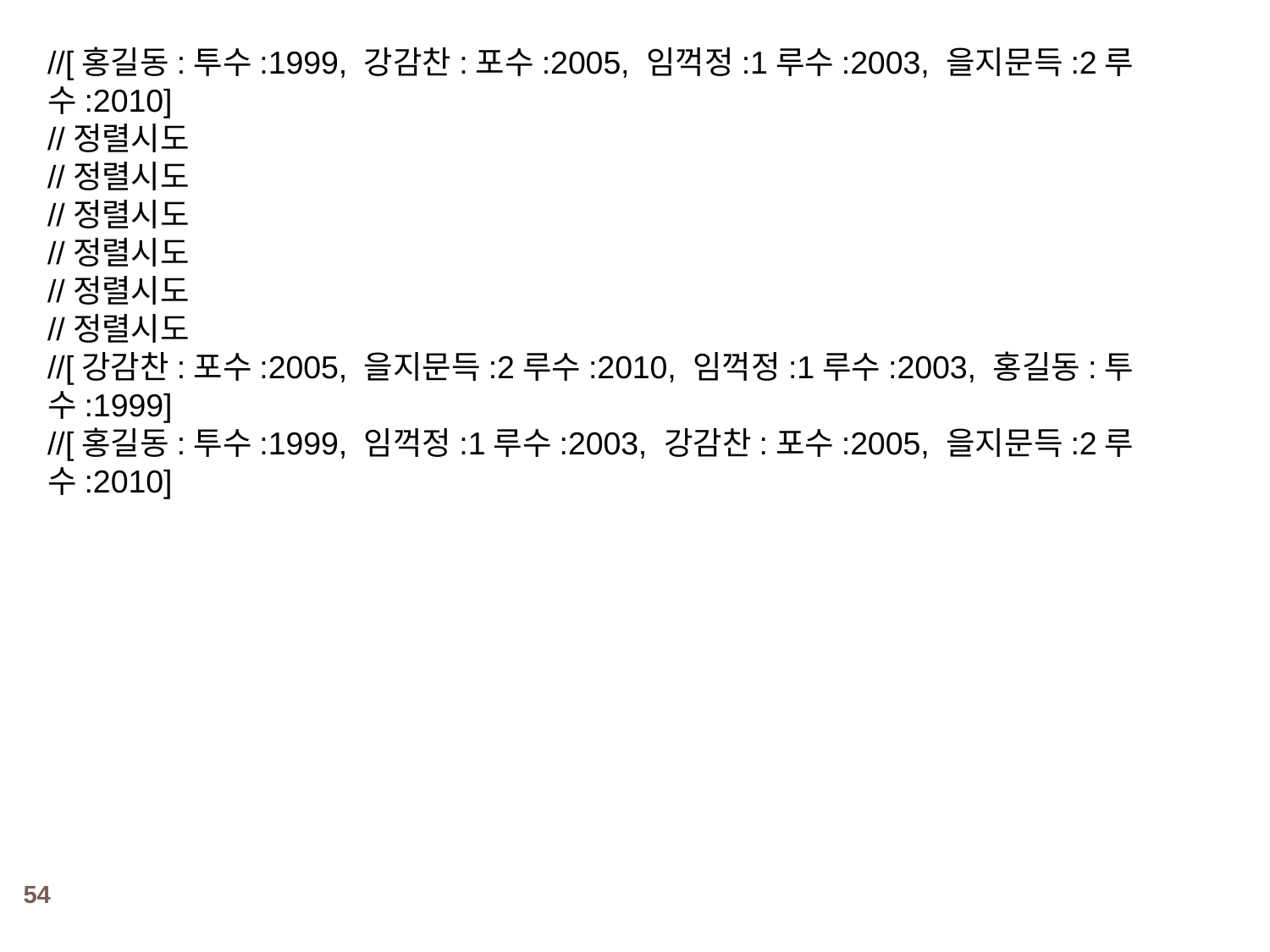

//[홍길동:투수:1999, 강감찬:포수:2005, 임꺽정:1루수:2003, 을지문득:2루수:2010]
//정렬시도
//정렬시도
//정렬시도
//정렬시도
//정렬시도
//정렬시도
//[강감찬:포수:2005, 을지문득:2루수:2010, 임꺽정:1루수:2003, 홍길동:투수:1999]
//[홍길동:투수:1999, 임꺽정:1루수:2003, 강감찬:포수:2005, 을지문득:2루수:2010]

54